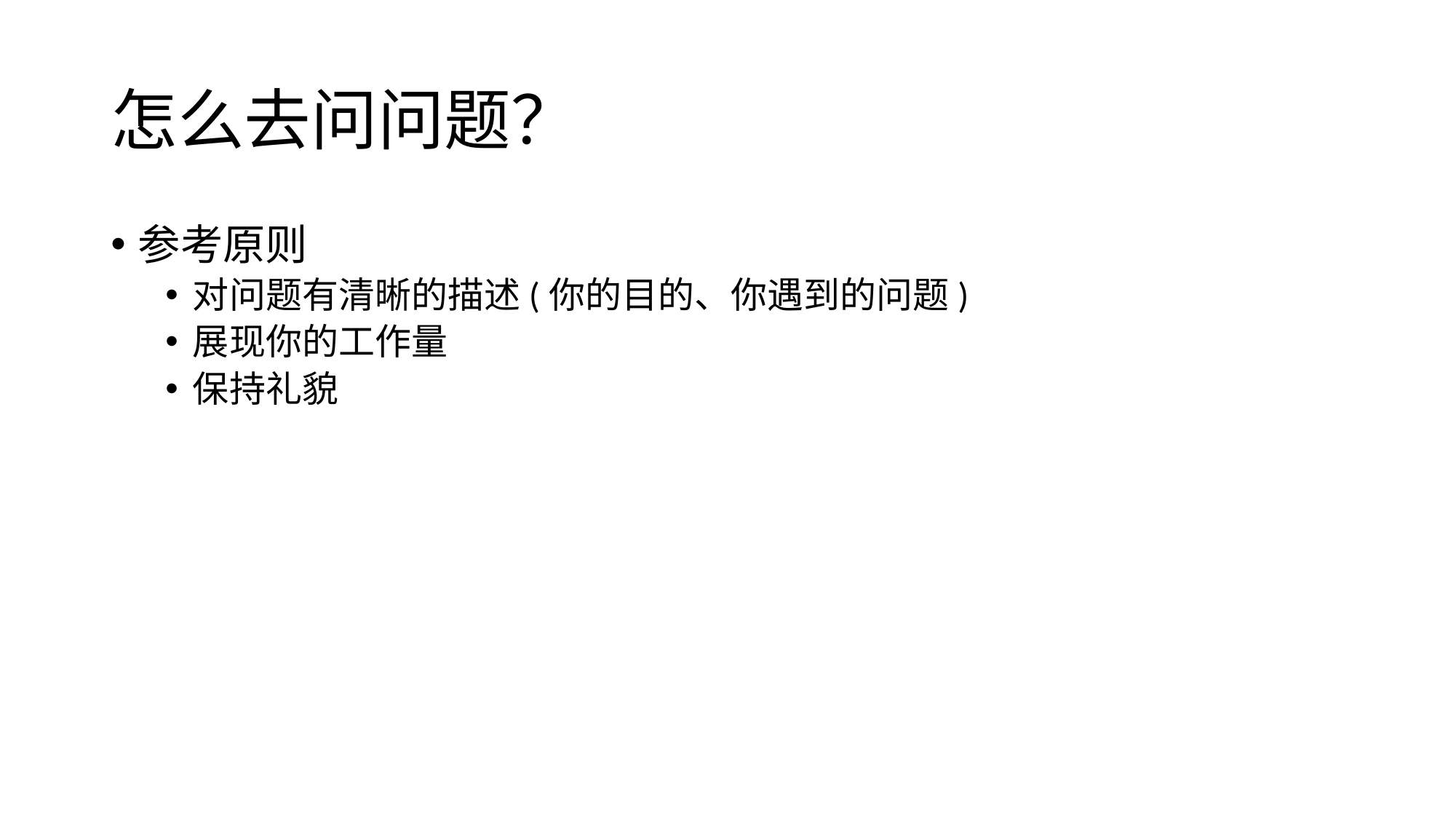

# 怎么去问问题？
参考原则
对问题有清晰的描述(你的目的、你遇到的问题)
展现你的工作量
保持礼貌